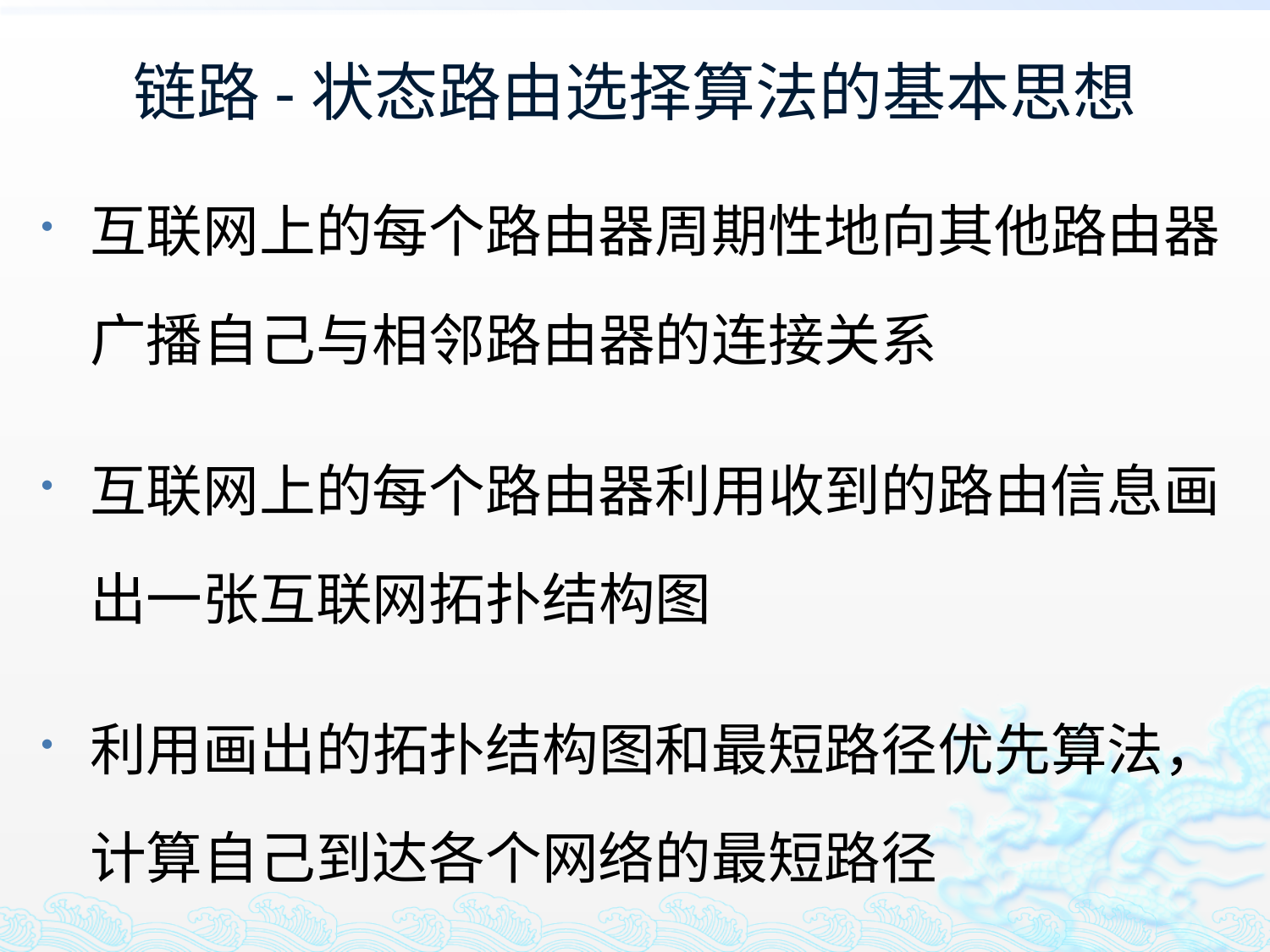

# 链路-状态路由选择算法的基本思想
互联网上的每个路由器周期性地向其他路由器广播自己与相邻路由器的连接关系
互联网上的每个路由器利用收到的路由信息画出一张互联网拓扑结构图
利用画出的拓扑结构图和最短路径优先算法，计算自己到达各个网络的最短路径